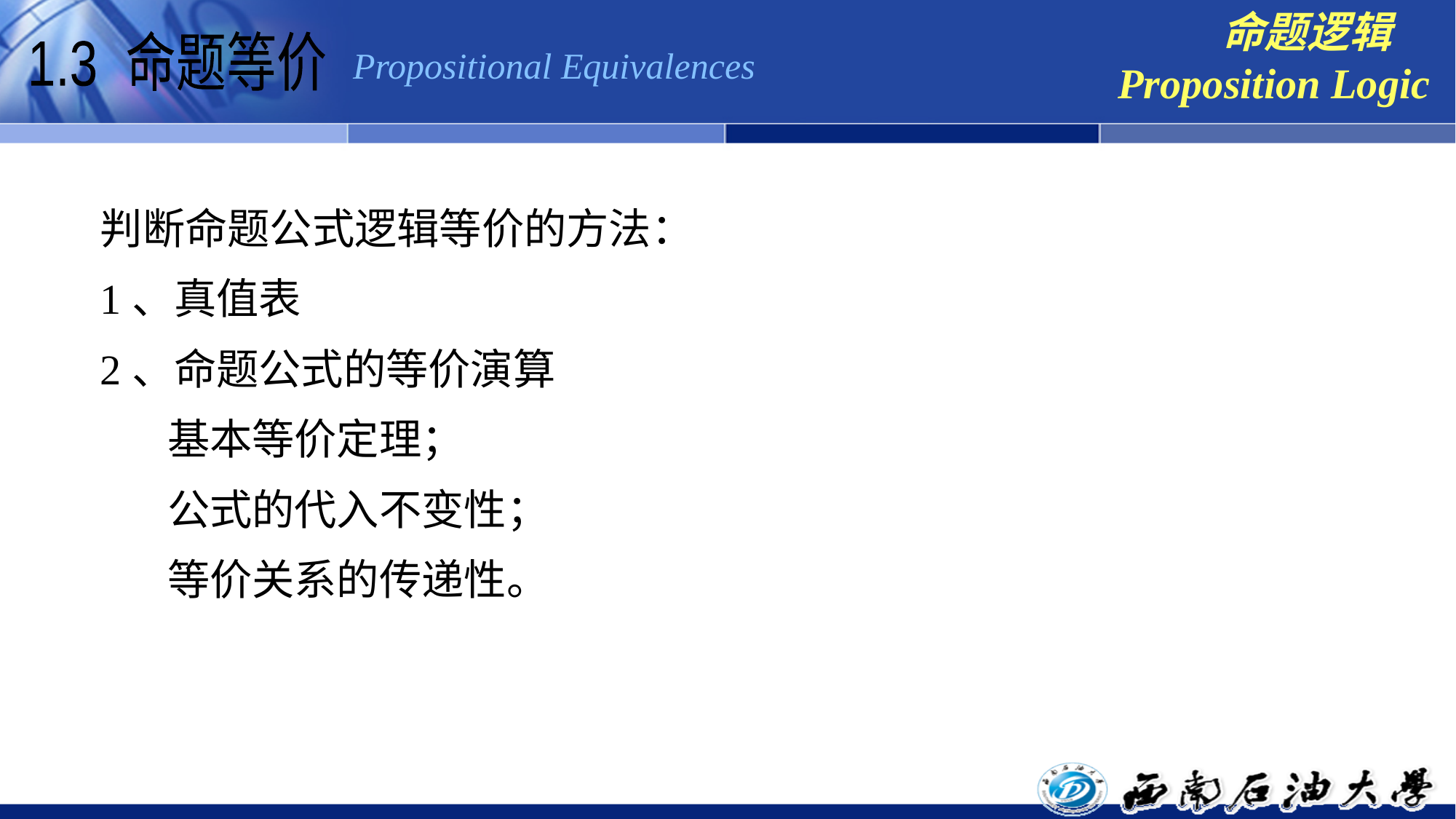

命题逻辑
Proposition Logic
1.3  命题等价
Propositional Equivalences
判断命题公式逻辑等价的方法：
1、真值表
2、命题公式的等价演算
      基本等价定理；
      公式的代入不变性；
      等价关系的传递性。